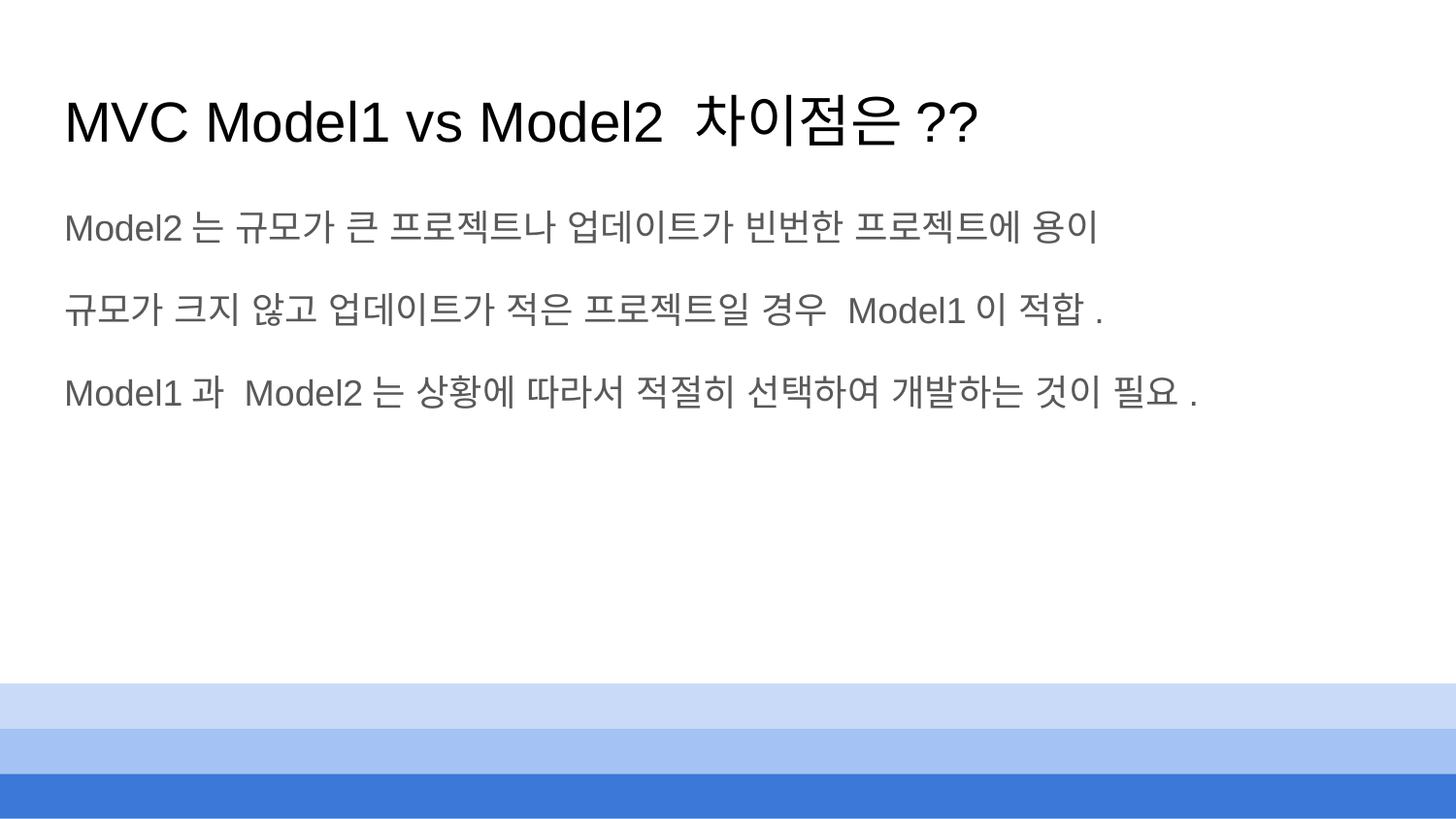

# MVC Model1 vs Model2 차이점은??
Model2는 규모가 큰 프로젝트나 업데이트가 빈번한 프로젝트에 용이
규모가 크지 않고 업데이트가 적은 프로젝트일 경우 Model1이 적합.
Model1과 Model2는 상황에 따라서 적절히 선택하여 개발하는 것이 필요.